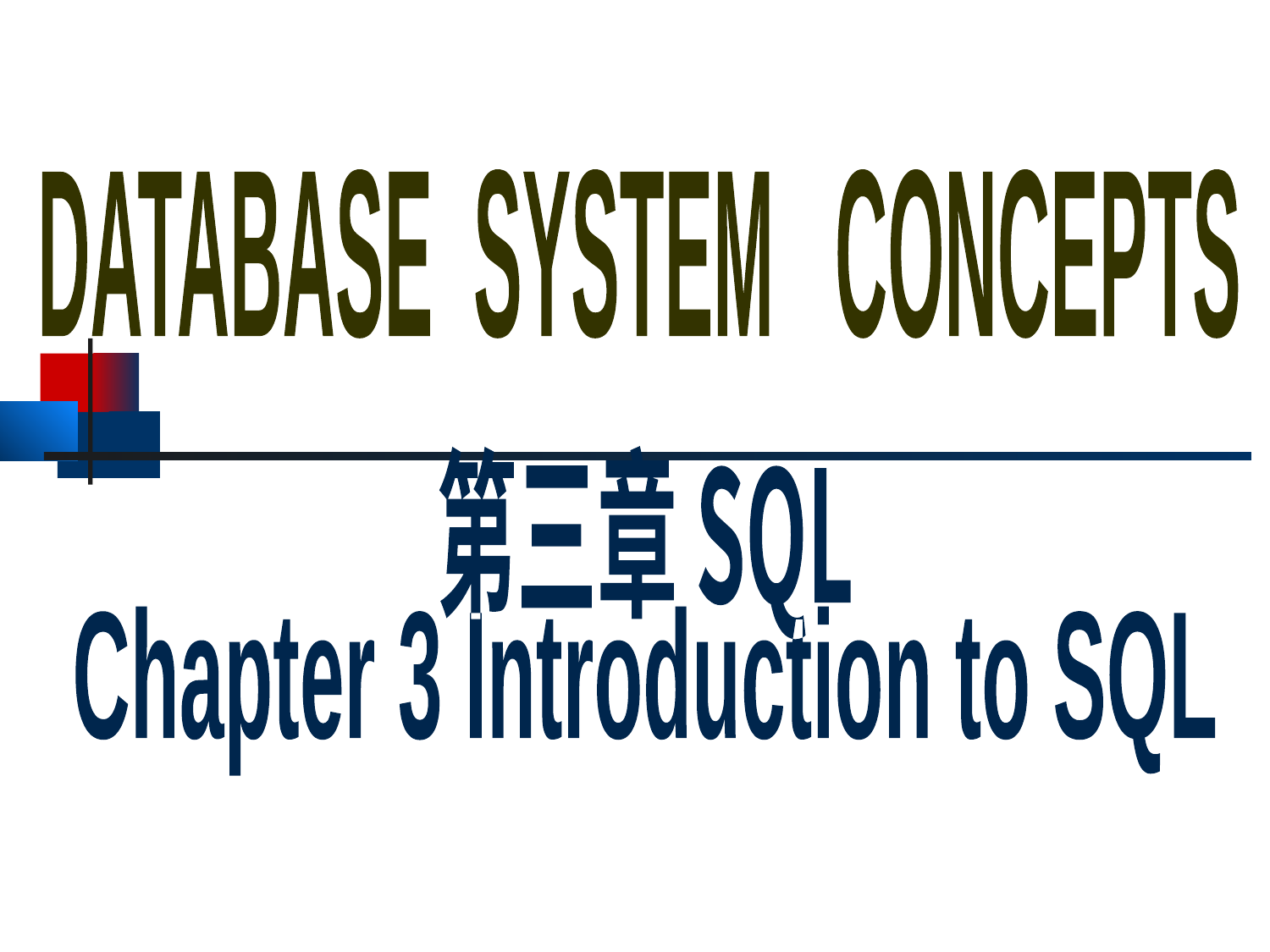

DATABASE  SYSTEM   CONCEPTS
第三章 SQL
Chapter 3 Introduction to SQL